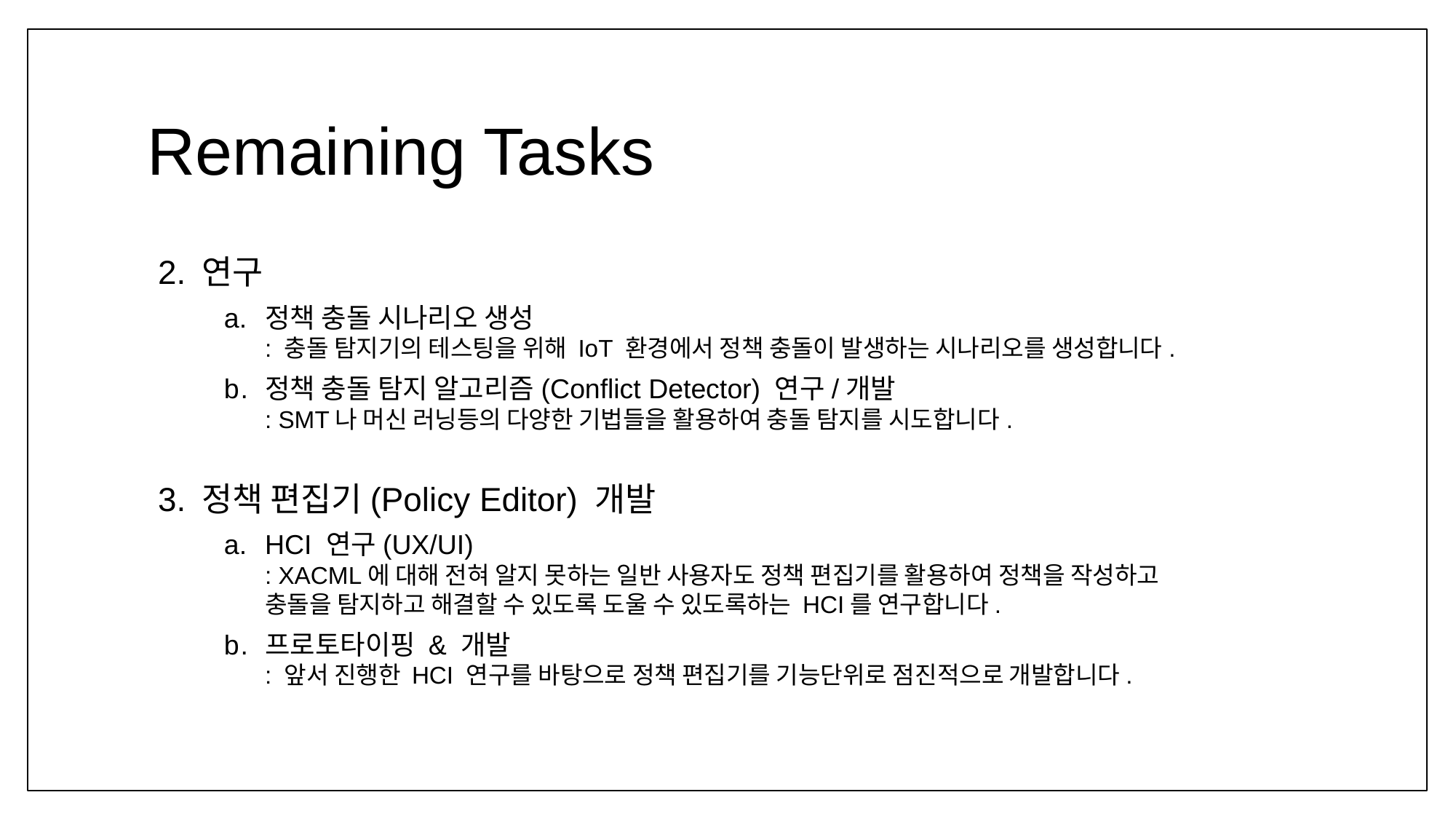

# Remaining Tasks
연구
정책 충돌 시나리오 생성
: 충돌 탐지기의 테스팅을 위해 IoT 환경에서 정책 충돌이 발생하는 시나리오를 생성합니다.
정책 충돌 탐지 알고리즘(Conflict Detector) 연구/개발
: SMT나 머신 러닝등의 다양한 기법들을 활용하여 충돌 탐지를 시도합니다.

정책 편집기(Policy Editor) 개발
HCI 연구(UX/UI)
: XACML에 대해 전혀 알지 못하는 일반 사용자도 정책 편집기를 활용하여 정책을 작성하고
충돌을 탐지하고 해결할 수 있도록 도울 수 있도록하는 HCI를 연구합니다.
프로토타이핑 & 개발
: 앞서 진행한 HCI 연구를 바탕으로 정책 편집기를 기능단위로 점진적으로 개발합니다.